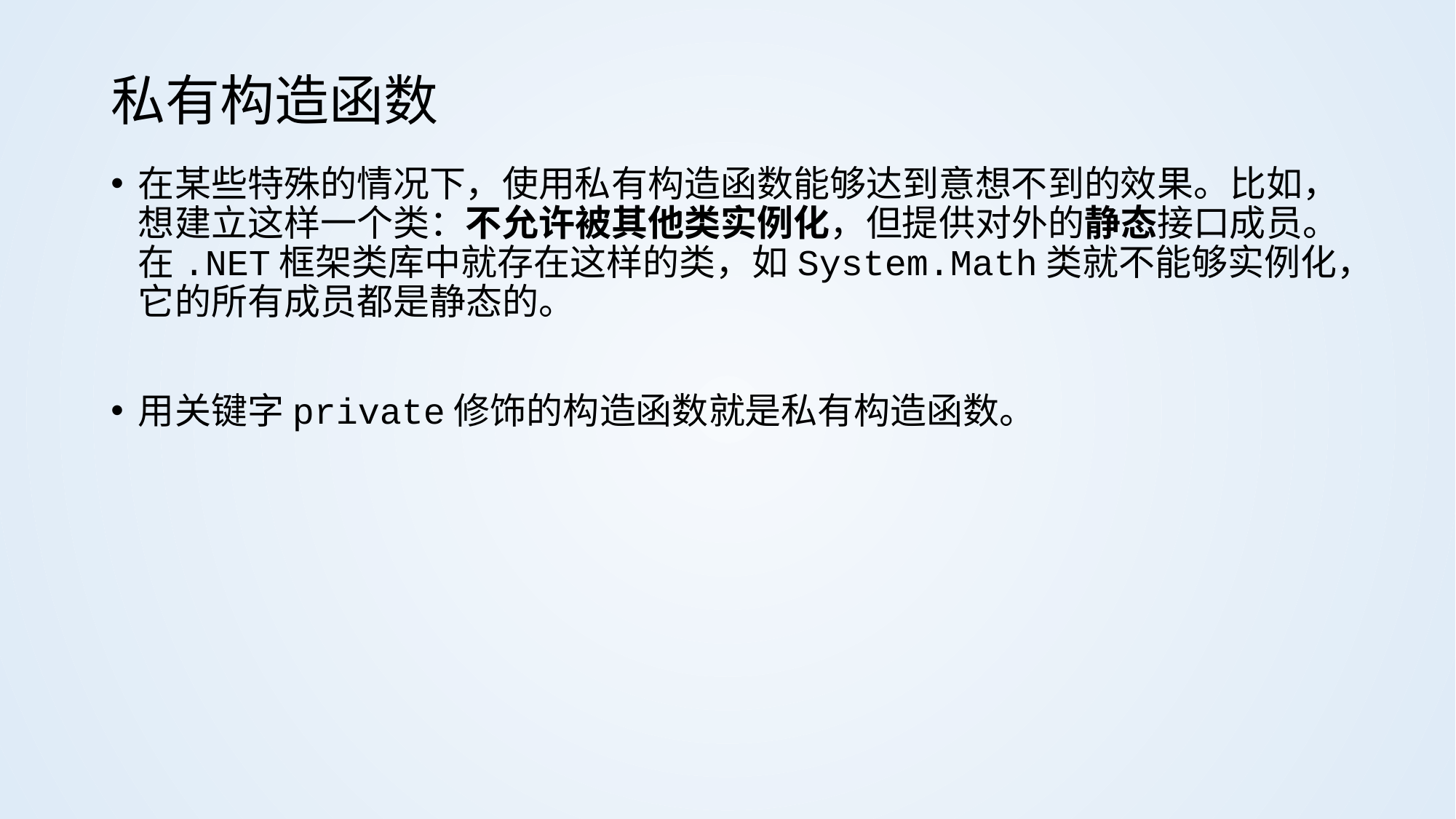

# 私有构造函数
在某些特殊的情况下，使用私有构造函数能够达到意想不到的效果。比如，想建立这样一个类：不允许被其他类实例化，但提供对外的静态接口成员。在.NET框架类库中就存在这样的类，如System.Math类就不能够实例化，它的所有成员都是静态的。

用关键字private修饰的构造函数就是私有构造函数。